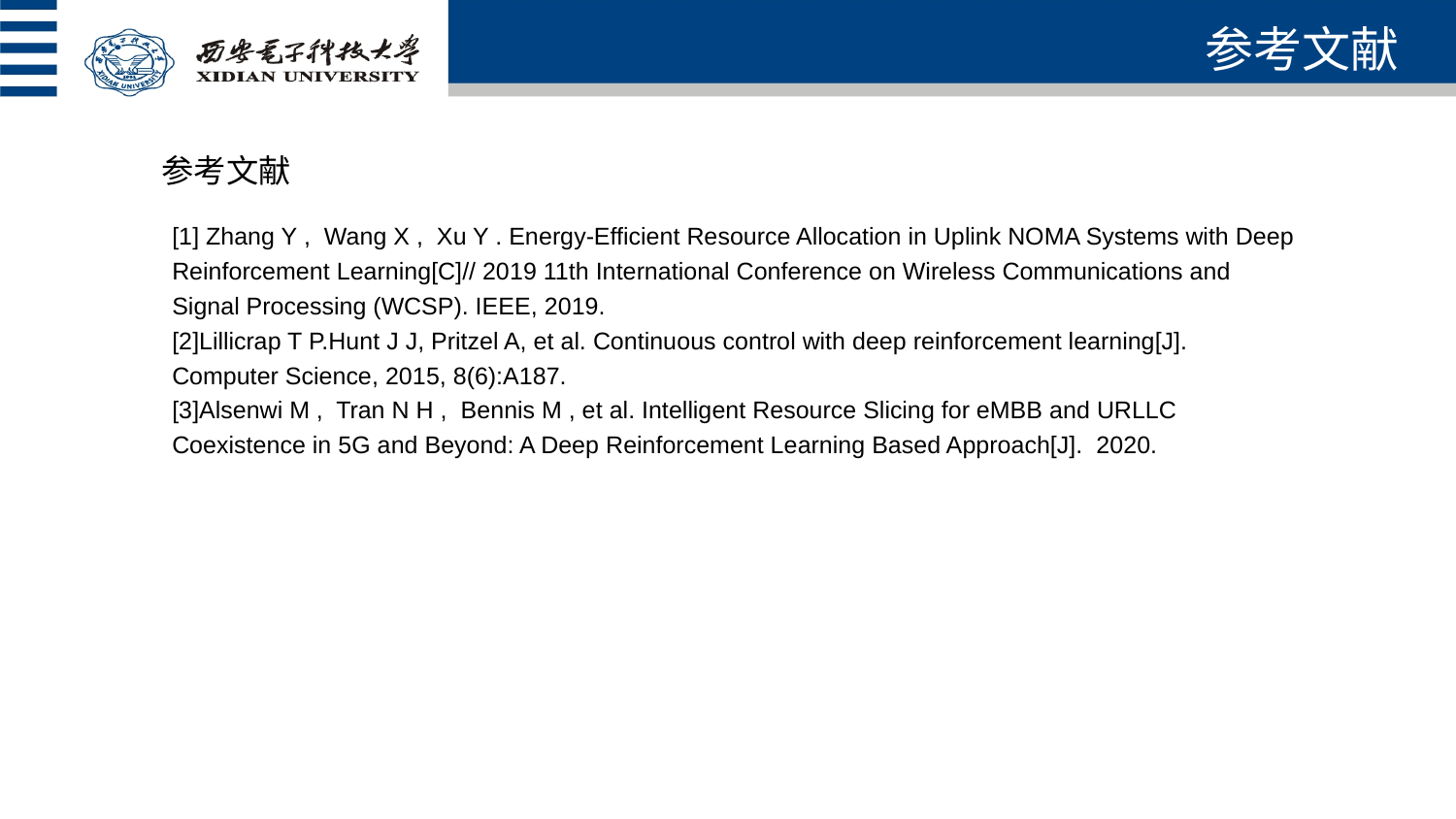

参考文献
参考文献
[1] Zhang Y ,  Wang X ,  Xu Y . Energy-Efficient Resource Allocation in Uplink NOMA Systems with Deep Reinforcement Learning[C]// 2019 11th International Conference on Wireless Communications and Signal Processing (WCSP). IEEE, 2019.
[2]Lillicrap T P.Hunt J J, Pritzel A, et al. Continuous control with deep reinforcement learning[J]. Computer Science, 2015, 8(6):A187.
[3]Alsenwi M ,  Tran N H ,  Bennis M , et al. Intelligent Resource Slicing for eMBB and URLLC Coexistence in 5G and Beyond: A Deep Reinforcement Learning Based Approach[J].  2020.